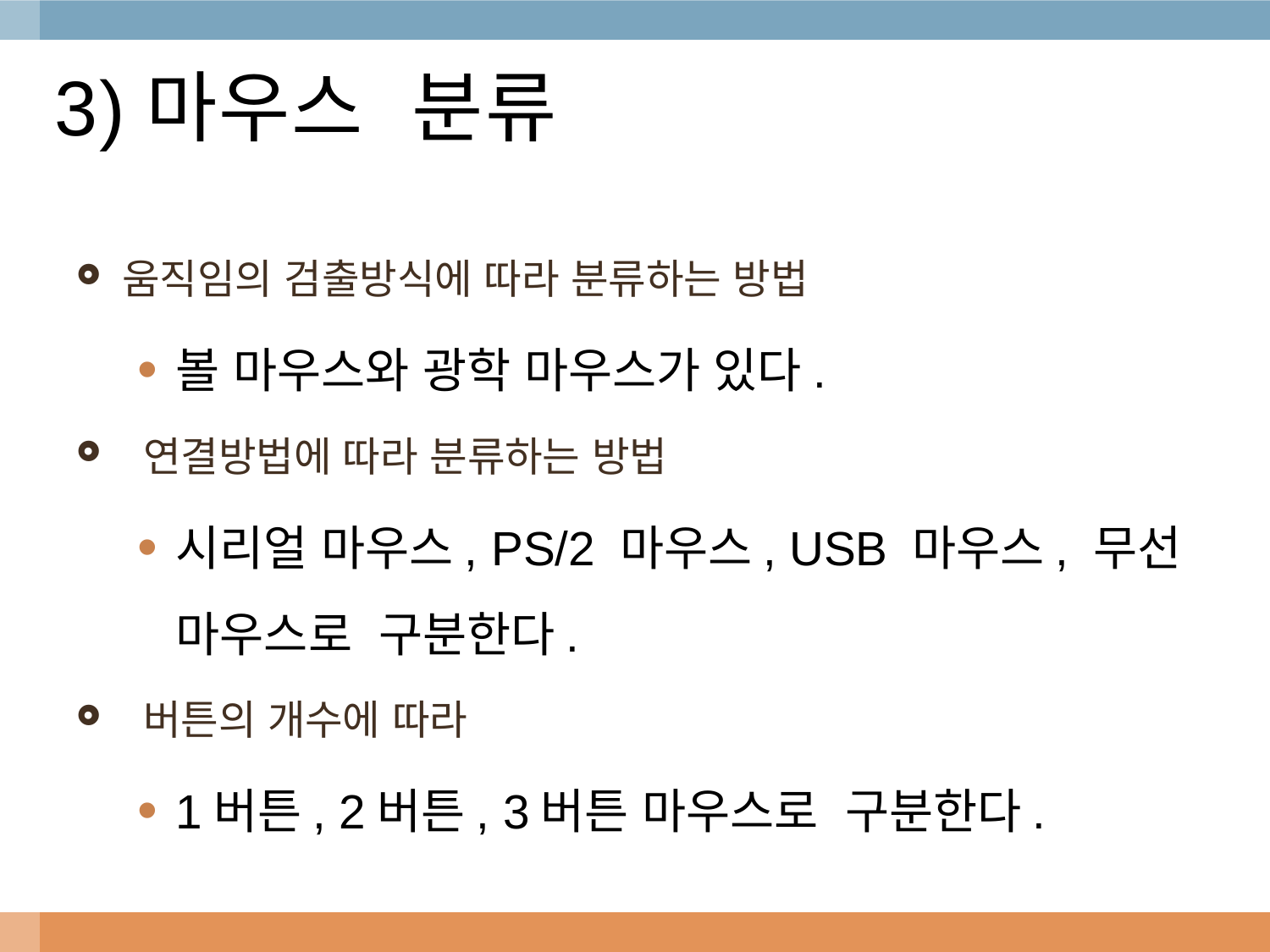

# 3)마우스  분류
움직임의 검출방식에 따라 분류하는 방법
볼 마우스와 광학 마우스가 있다.
 연결방법에 따라 분류하는 방법
시리얼 마우스, PS/2 마우스, USB 마우스, 무선 마우스로  구분한다.
 버튼의 개수에 따라
1버튼, 2버튼, 3버튼 마우스로  구분한다.